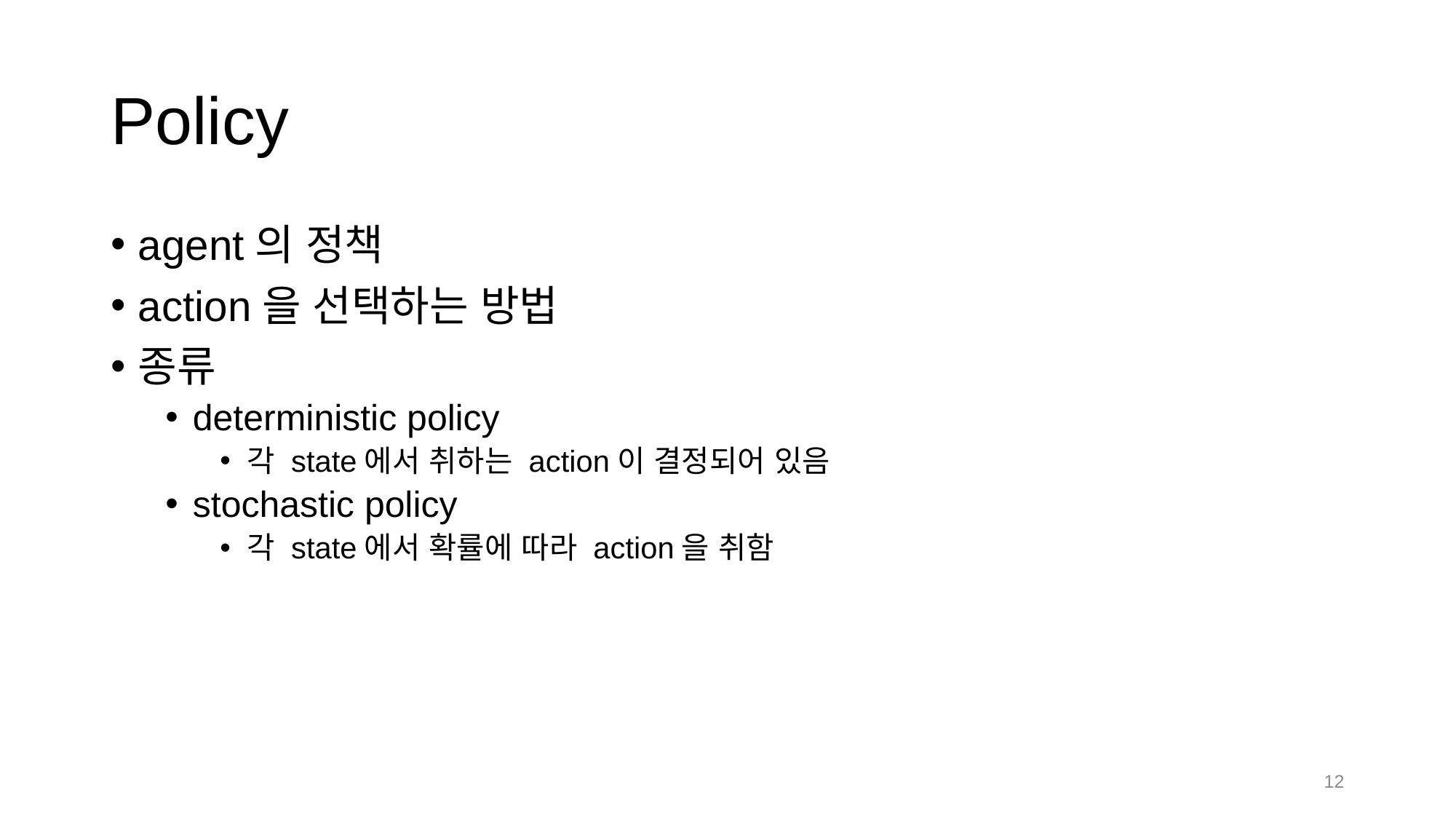

# Policy
agent의 정책
action을 선택하는 방법
종류
deterministic policy
각 state에서 취하는 action이 결정되어 있음
stochastic policy
각 state에서 확률에 따라 action을 취함
12